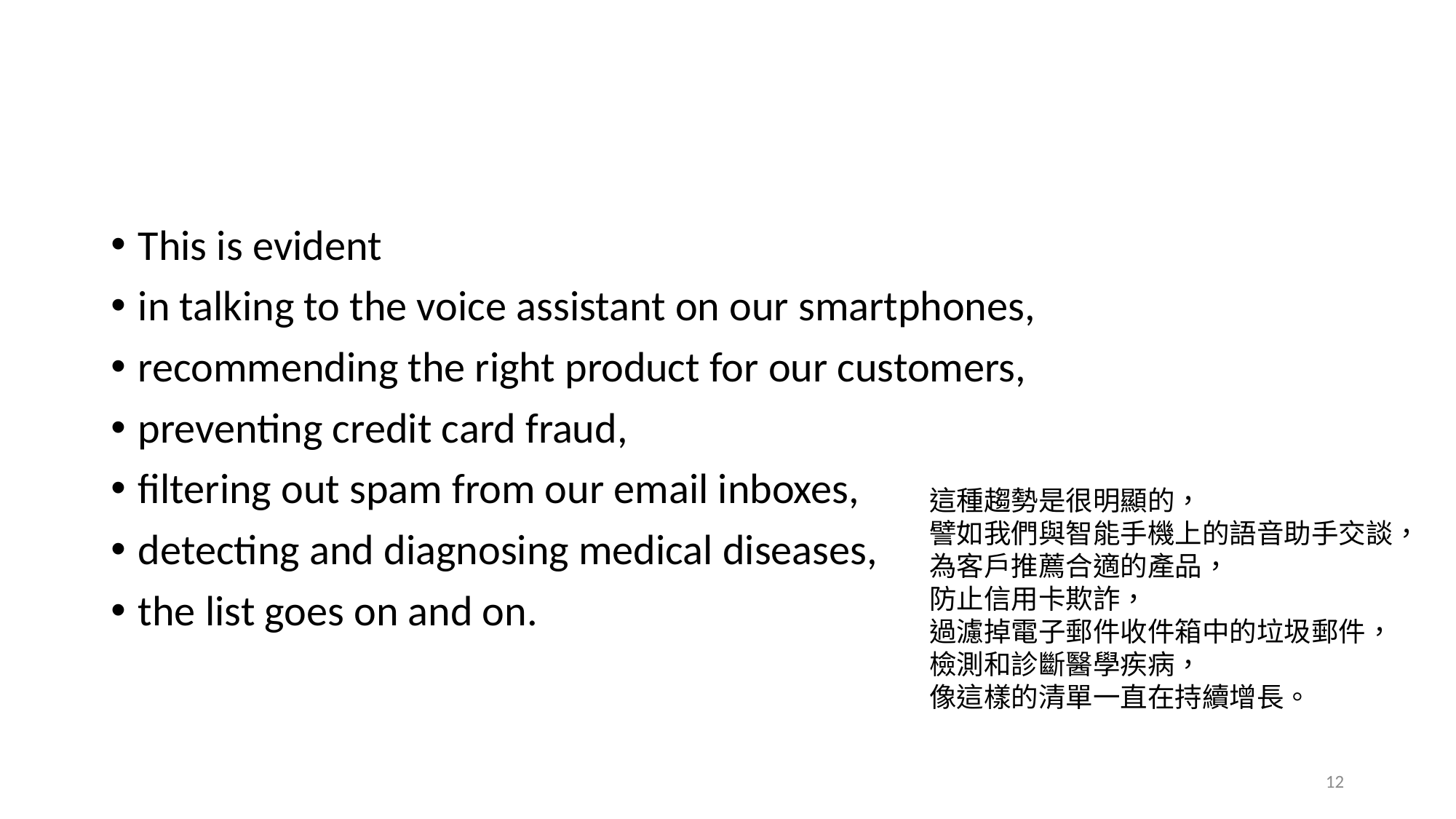

#
This is evident
in talking to the voice assistant on our smartphones,
recommending the right product for our customers,
preventing credit card fraud,
filtering out spam from our email inboxes,
detecting and diagnosing medical diseases,
the list goes on and on.
這種趨勢是很明顯的，
譬如我們與智能手機上的語音助手交談，
為客戶推薦合適的產品，
防止信用卡欺詐，
過濾掉電子郵件收件箱中的垃圾郵件，
檢測和診斷醫學疾病，
像這樣的清單一直在持續增長。
12